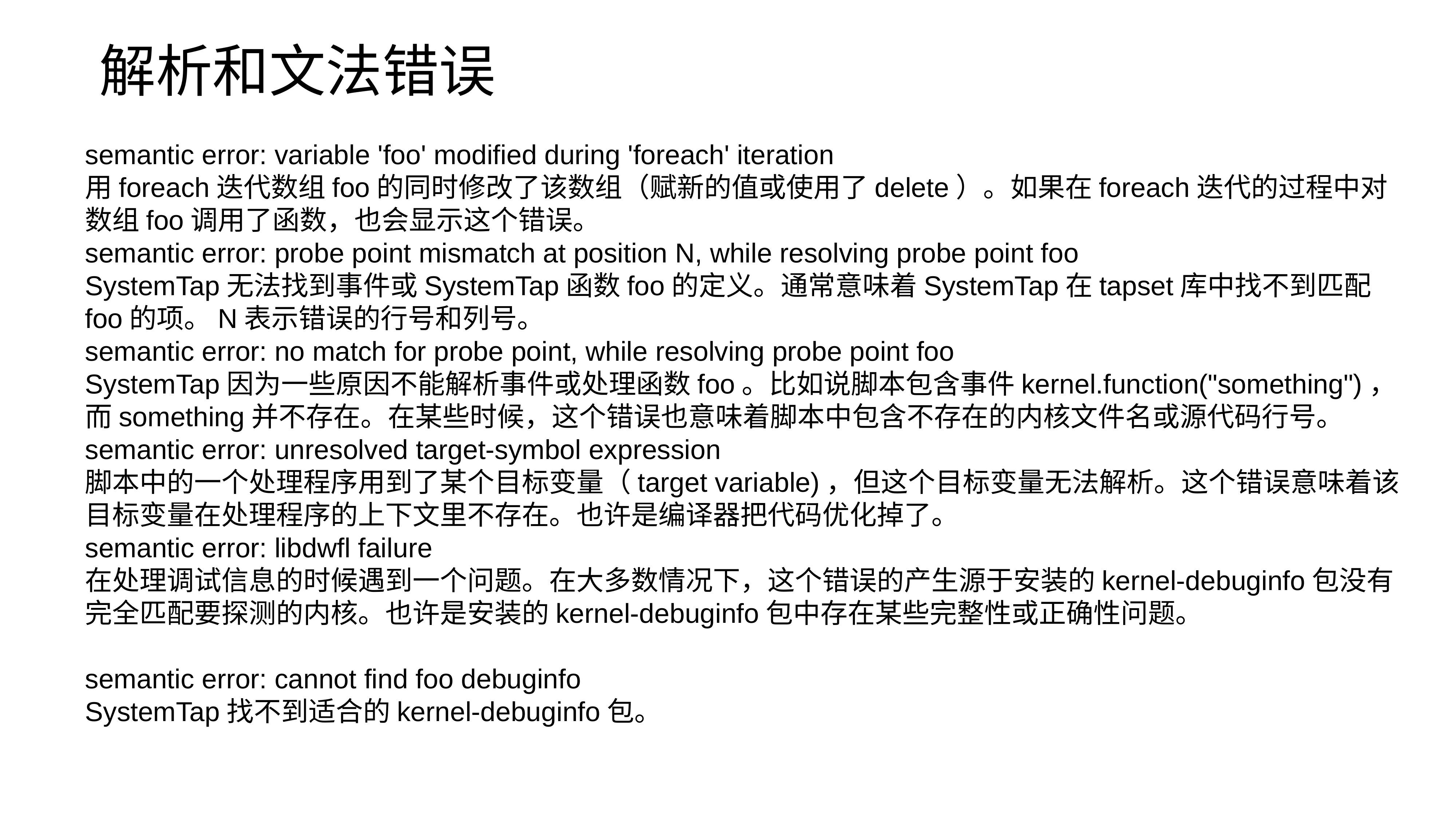

解析和文法错误
semantic error: variable 'foo' modified during 'foreach' iteration
用foreach迭代数组foo的同时修改了该数组（赋新的值或使用了delete）。如果在foreach迭代的过程中对数组foo调用了函数，也会显示这个错误。
semantic error: probe point mismatch at position N, while resolving probe point foo
SystemTap无法找到事件或SystemTap函数foo的定义。通常意味着SystemTap在tapset库中找不到匹配foo的项。N表示错误的行号和列号。
semantic error: no match for probe point, while resolving probe point foo
SystemTap因为一些原因不能解析事件或处理函数foo。比如说脚本包含事件kernel.function("something")，而something并不存在。在某些时候，这个错误也意味着脚本中包含不存在的内核文件名或源代码行号。
semantic error: unresolved target-symbol expression
脚本中的一个处理程序用到了某个目标变量（target variable)，但这个目标变量无法解析。这个错误意味着该目标变量在处理程序的上下文里不存在。也许是编译器把代码优化掉了。
semantic error: libdwfl failure
在处理调试信息的时候遇到一个问题。在大多数情况下，这个错误的产生源于安装的kernel-debuginfo包没有完全匹配要探测的内核。也许是安装的kernel-debuginfo包中存在某些完整性或正确性问题。

semantic error: cannot find foo debuginfo
SystemTap找不到适合的kernel-debuginfo包。